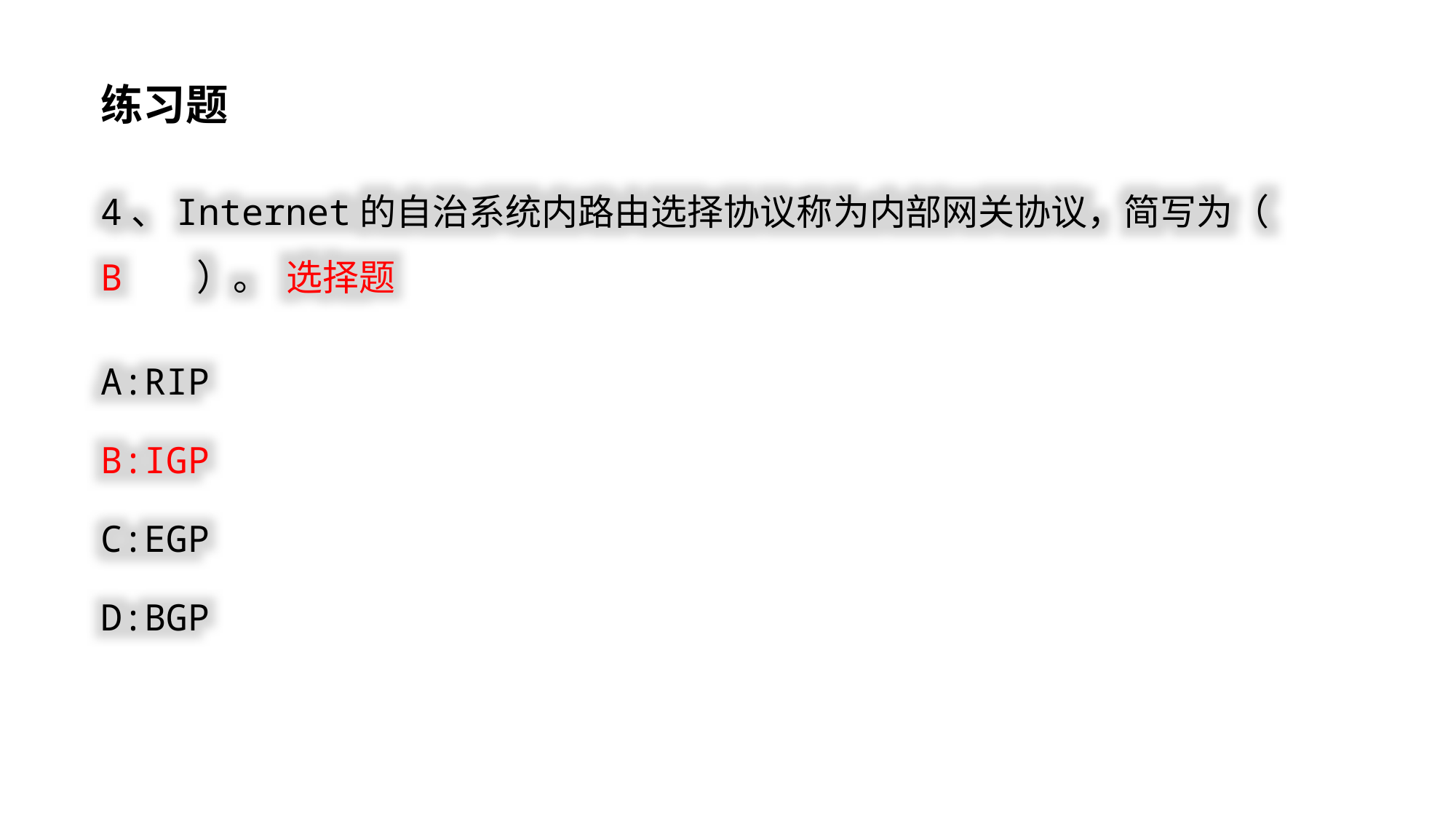

练习题
4、Internet的自治系统内路由选择协议称为内部网关协议，简写为（      B   ）。  选择题

A:RIP

B:IGP

C:EGP

D:BGP